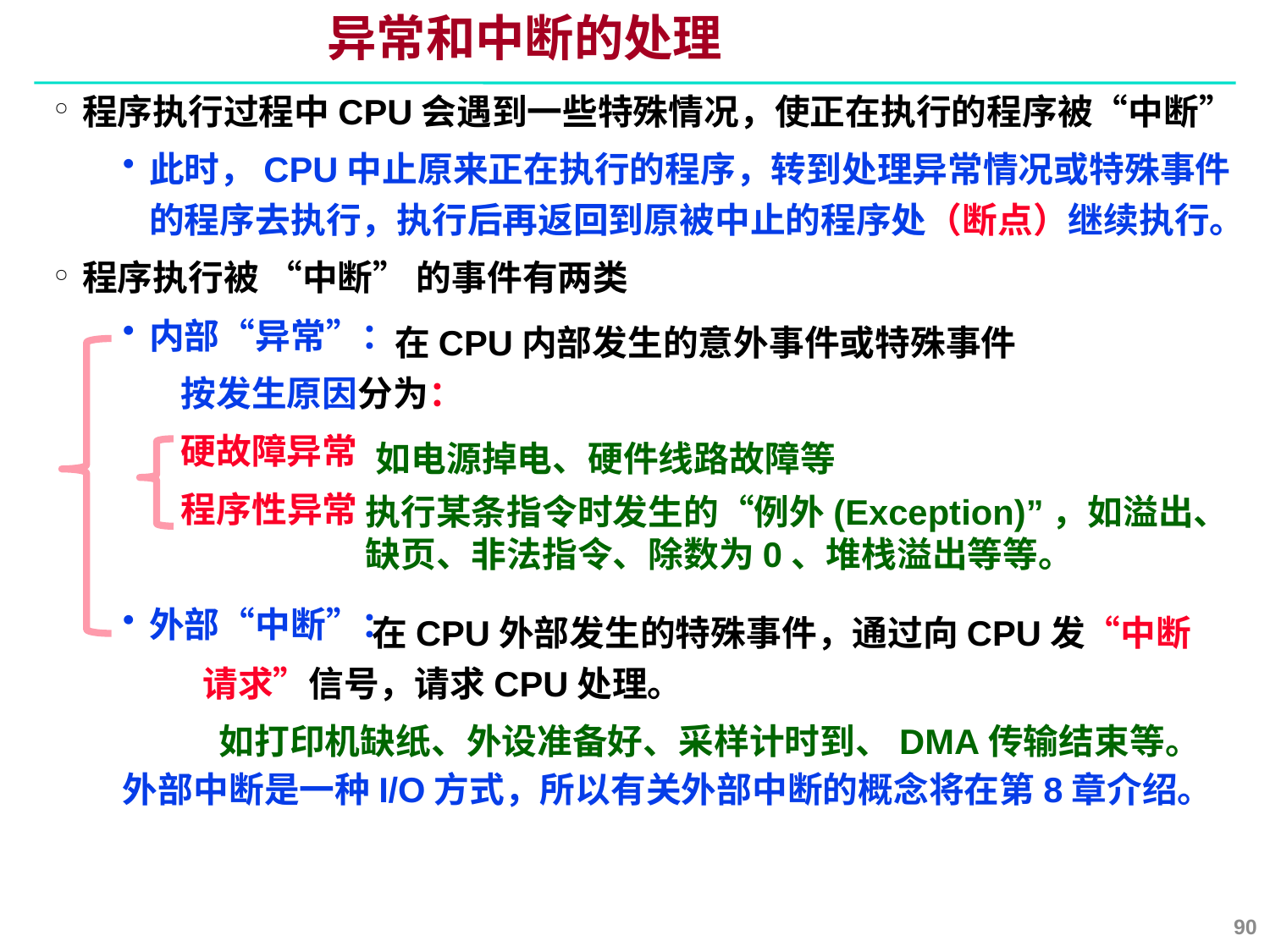

# 异常和中断的处理
程序执行过程中CPU会遇到一些特殊情况，使正在执行的程序被“中断”
此时，CPU中止原来正在执行的程序，转到处理异常情况或特殊事件的程序去执行，执行后再返回到原被中止的程序处（断点）继续执行。
程序执行被 “中断” 的事件有两类
内部“异常”：
按发生原因分为：
硬故障异常
程序性异常

外部“中断”：

外部中断是一种I/O方式，所以有关外部中断的概念将在第8章介绍。
在CPU内部发生的意外事件或特殊事件

如电源掉电、硬件线路故障等

执行某条指令时发生的“例外(Exception)”，如溢出、缺页、非法指令、除数为0、堆栈溢出等等。
                    在CPU外部发生的特殊事件，通过向CPU发“中断请求”信号，请求CPU处理。
 如打印机缺纸、外设准备好、采样计时到、DMA传输结束等。
90